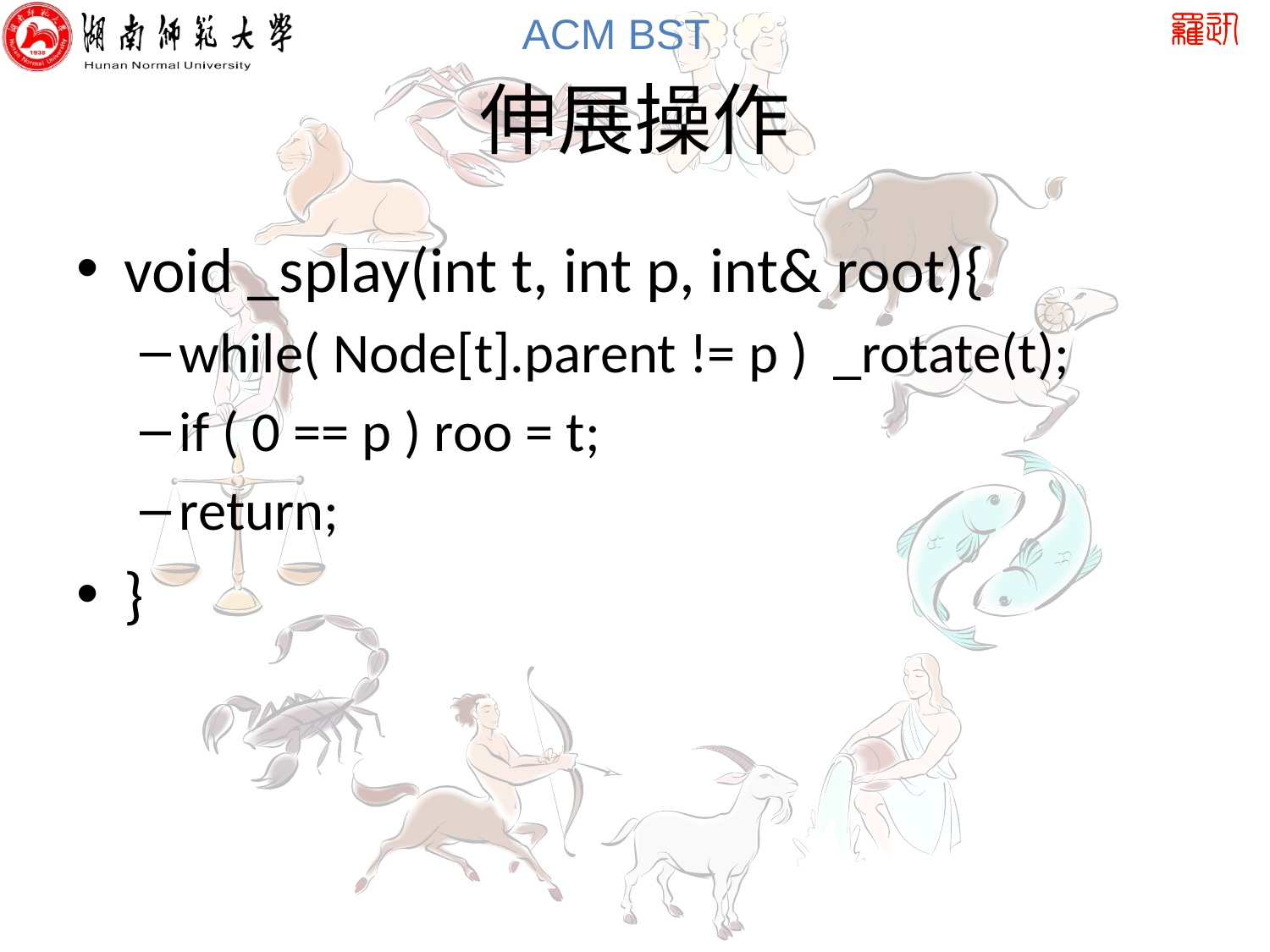

# 伸展操作
void _splay(int t, int p, int& root){
while( Node[t].parent != p )  _rotate(t);
if ( 0 == p ) roo = t;
return;
}